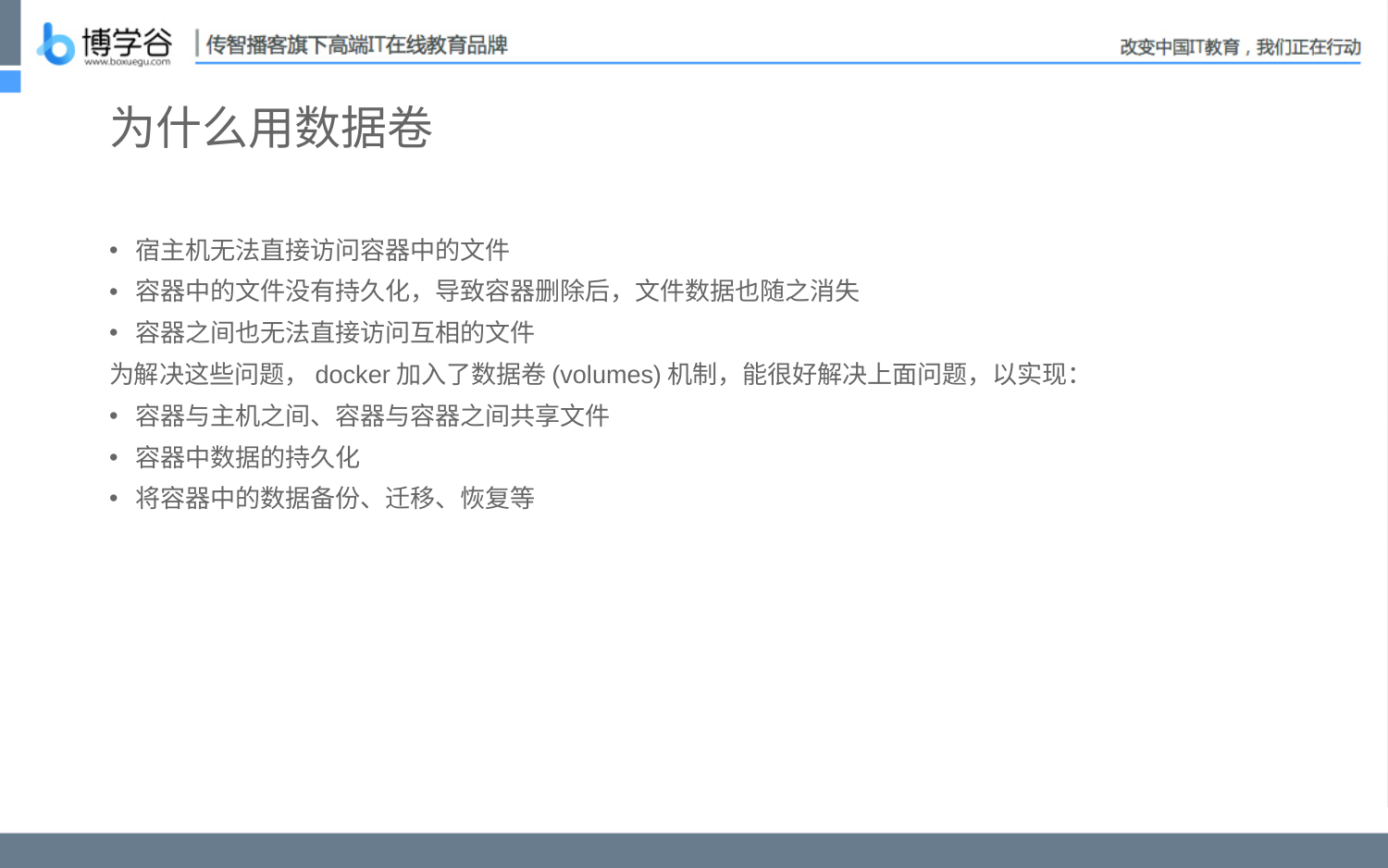

# 为什么用数据卷
宿主机无法直接访问容器中的文件
容器中的文件没有持久化，导致容器删除后，文件数据也随之消失
容器之间也无法直接访问互相的文件
为解决这些问题，docker加入了数据卷(volumes)机制，能很好解决上面问题，以实现：
容器与主机之间、容器与容器之间共享文件
容器中数据的持久化
将容器中的数据备份、迁移、恢复等